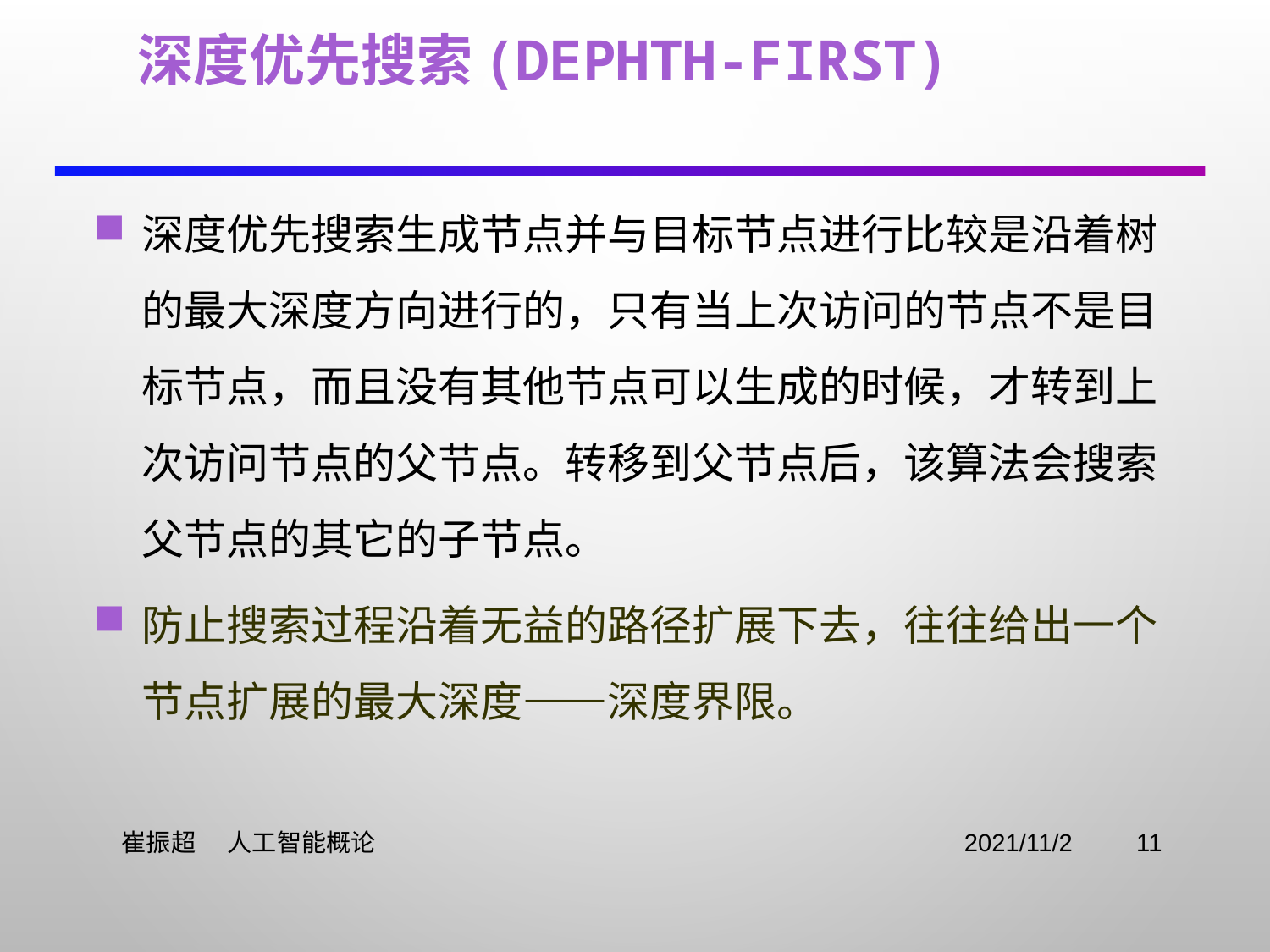

深度优先搜索(Dephth-first)
深度优先搜索生成节点并与目标节点进行比较是沿着树的最大深度方向进行的，只有当上次访问的节点不是目标节点，而且没有其他节点可以生成的时候，才转到上次访问节点的父节点。转移到父节点后，该算法会搜索父节点的其它的子节点。
防止搜索过程沿着无益的路径扩展下去，往往给出一个节点扩展的最大深度——深度界限。

 崔振超    人工智能概论
2021/11/2
11